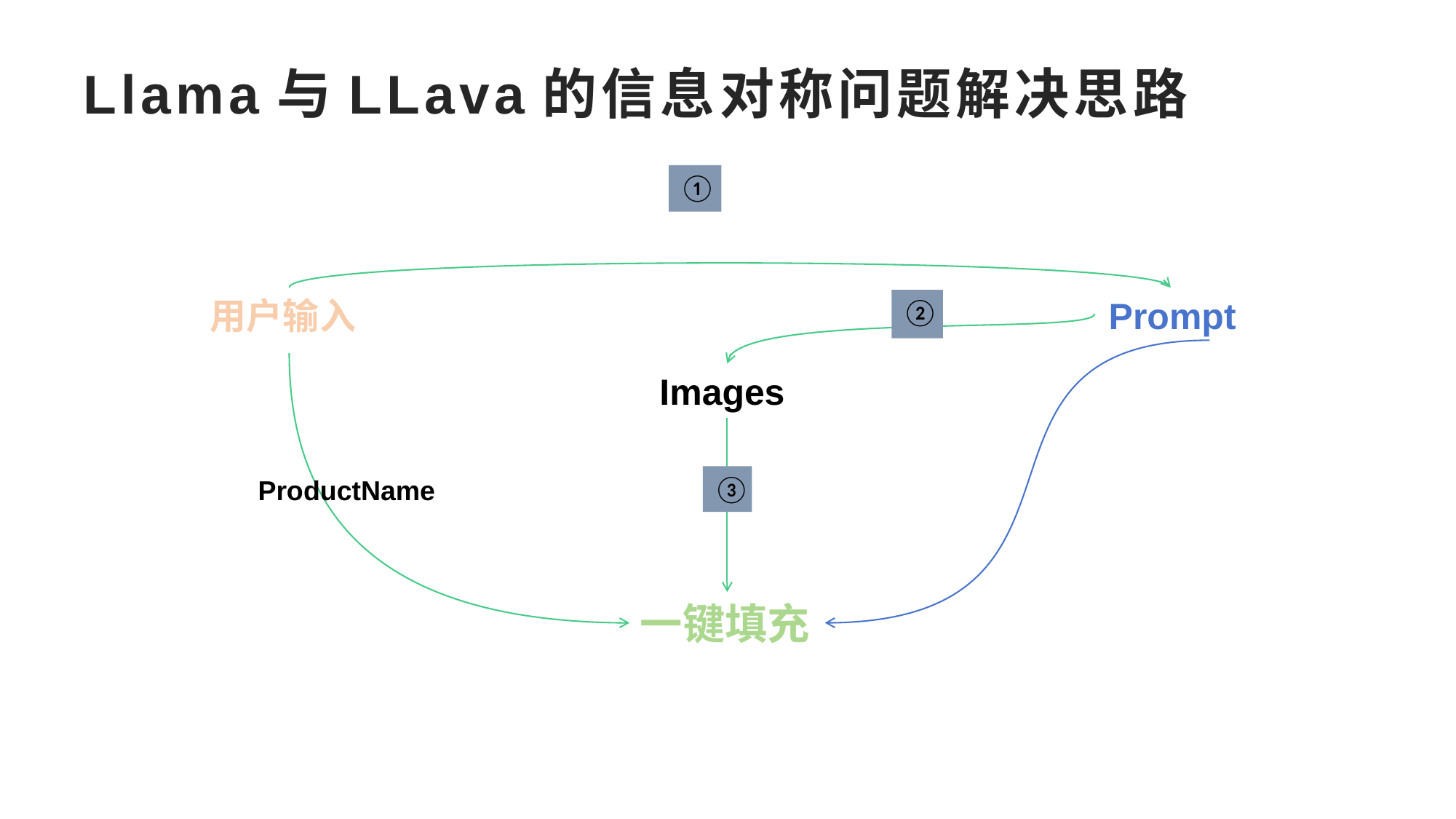

Llama与LLava的信息对称问题解决思路
①
用户输入
Prompt
②
Images
③
ProductName
一键填充